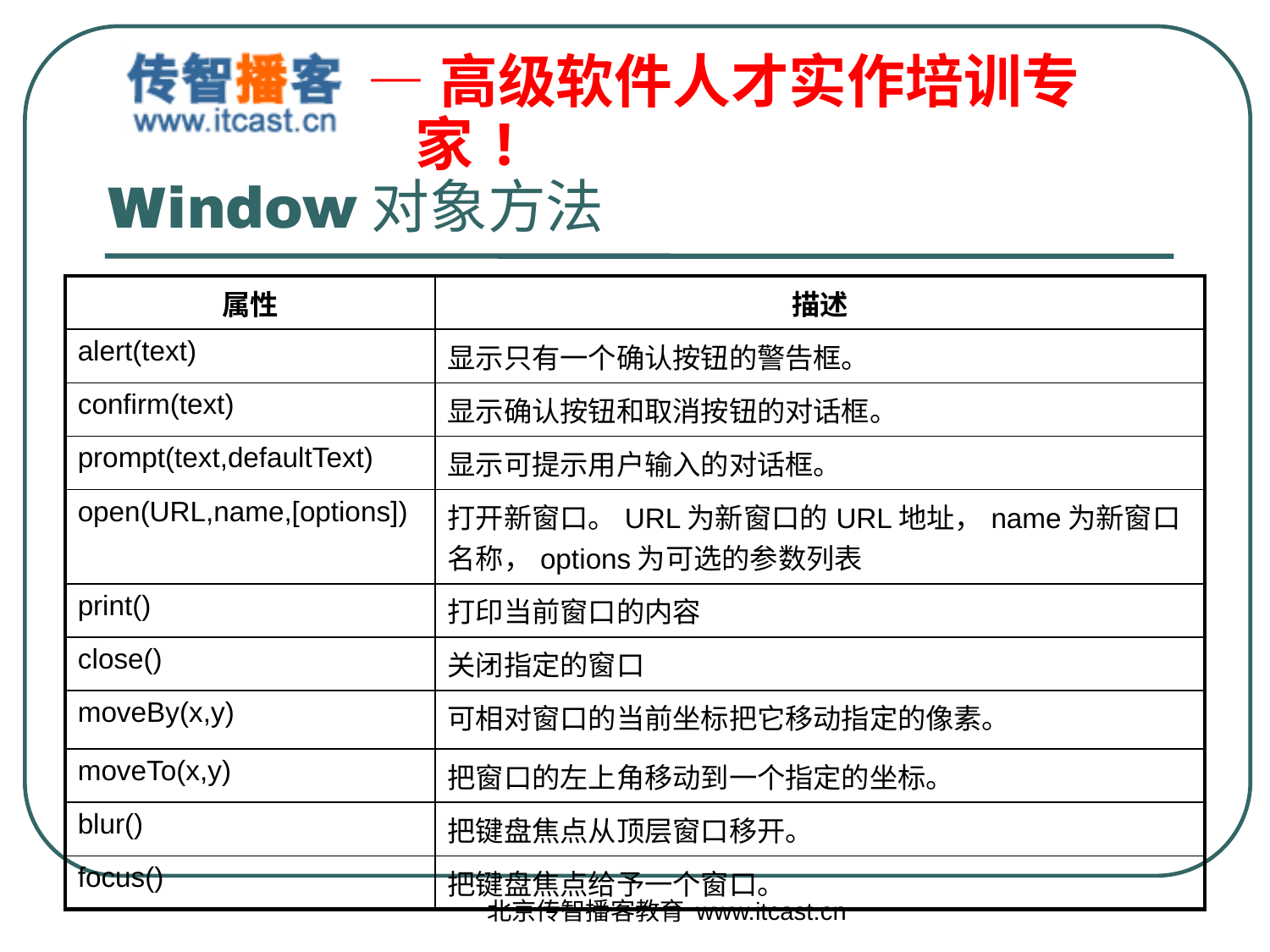

Window对象方法
| 属性 | 描述 |
| --- | --- |
| alert(text) | 显示只有一个确认按钮的警告框。 |
| confirm(text) | 显示确认按钮和取消按钮的对话框。 |
| prompt(text,defaultText) | 显示可提示用户输入的对话框。 |
| open(URL,name,[options]) | 打开新窗口。URL为新窗口的URL地址，name为新窗口名称，options为可选的参数列表 |
| print() | 打印当前窗口的内容 |
| close() | 关闭指定的窗口 |
| moveBy(x,y) | 可相对窗口的当前坐标把它移动指定的像素。 |
| moveTo(x,y) | 把窗口的左上角移动到一个指定的坐标。 |
| blur() | 把键盘焦点从顶层窗口移开。 |
| focus() | 把键盘焦点给予一个窗口。 |